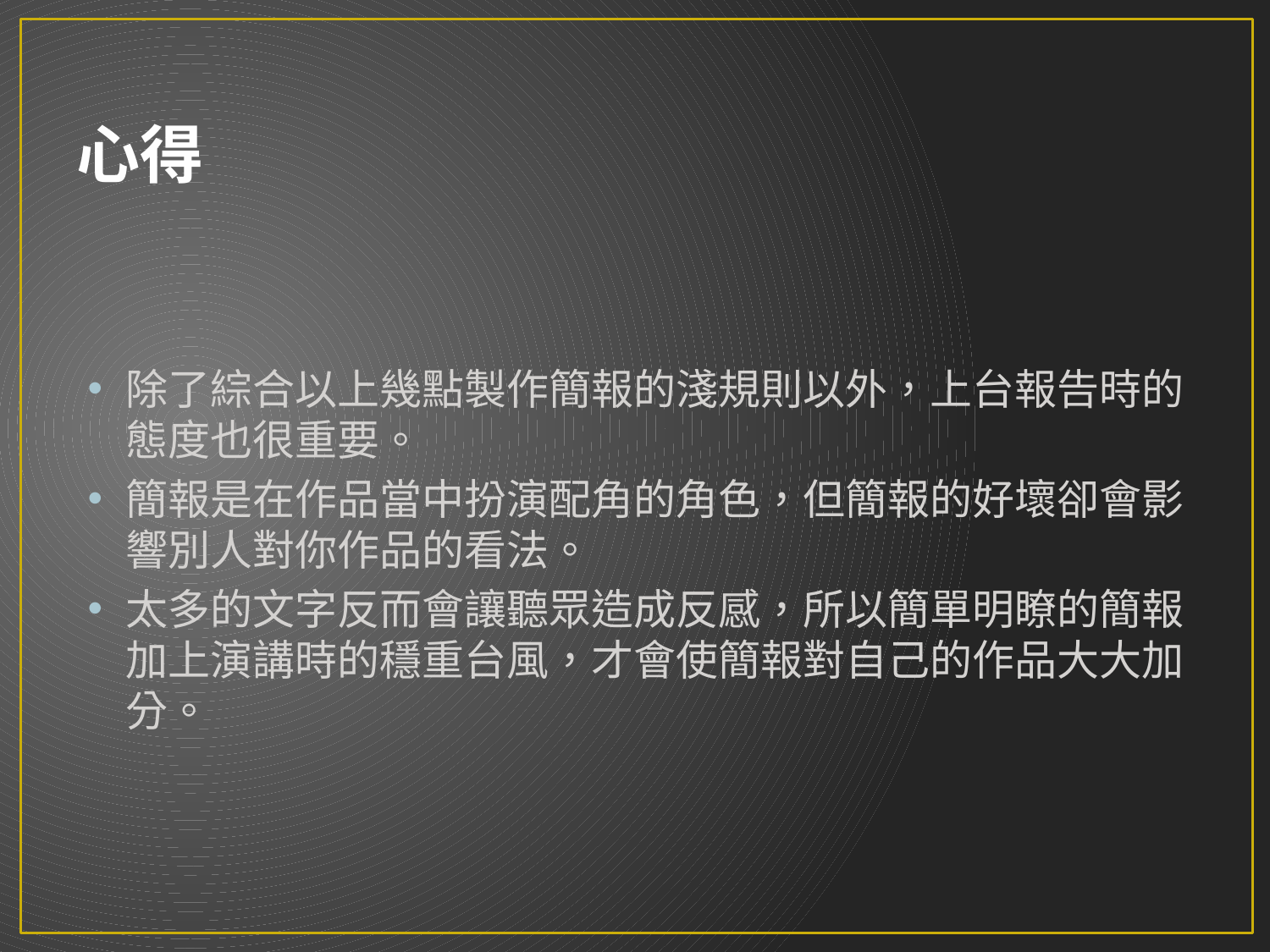

# 心得
除了綜合以上幾點製作簡報的淺規則以外，上台報告時的態度也很重要。
簡報是在作品當中扮演配角的角色，但簡報的好壞卻會影響別人對你作品的看法。
太多的文字反而會讓聽眾造成反感，所以簡單明瞭的簡報加上演講時的穩重台風，才會使簡報對自己的作品大大加分。